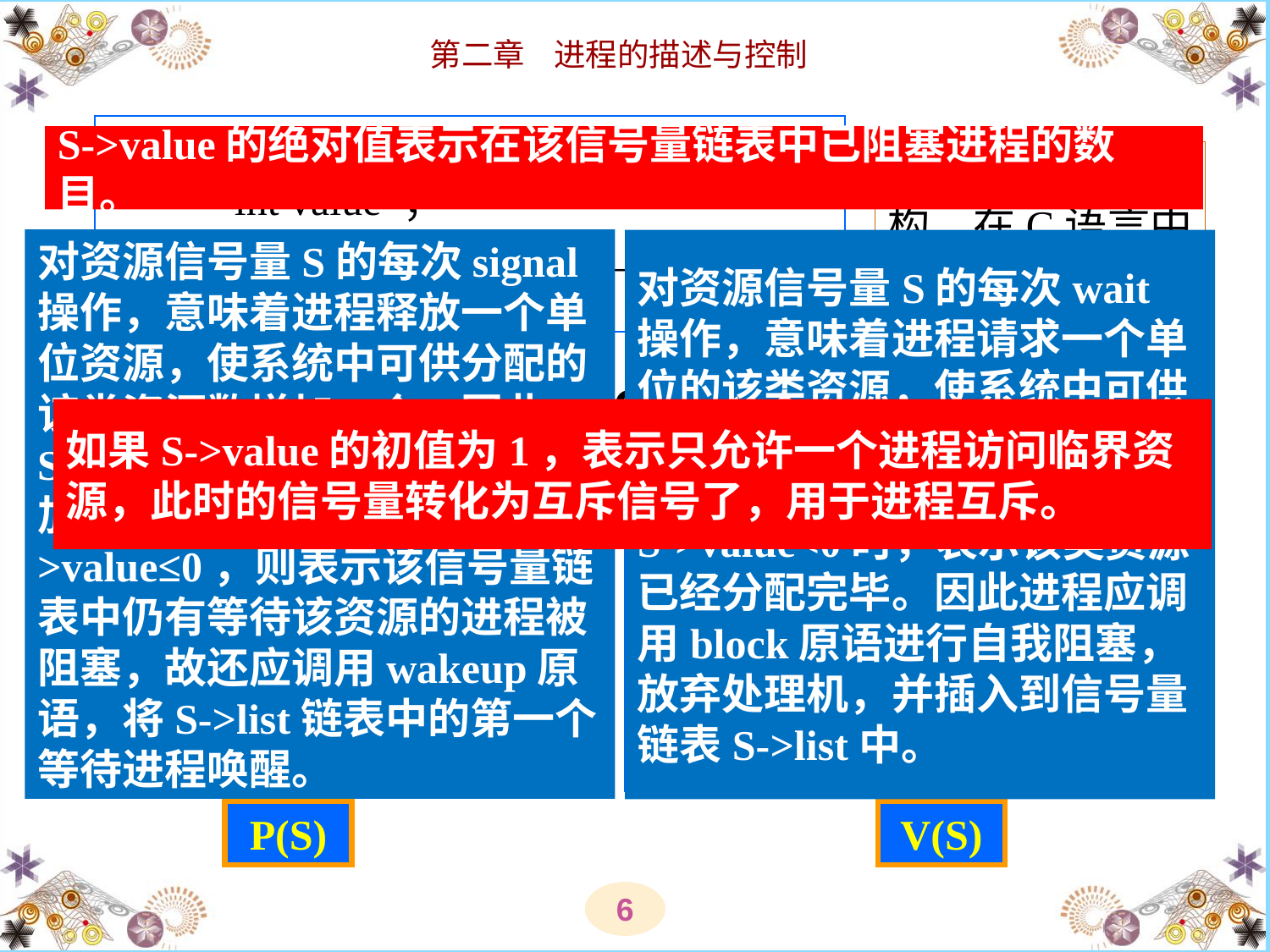

typedef  struct{
	int value ；
	struct process_control_block *list
} semaphore ；
S->value的绝对值表示在该信号量链表中已阻塞进程的数目。
记录型数据结构，在C语言中为结构型数据结构。
对资源信号量S的每次signal操作，意味着进程释放一个单位资源，使系统中可供分配的该类资源数增加一个，因此
S->value++操作表示资源数目加1。若加1后仍是S->value≤0，则表示该信号量链表中仍有等待该资源的进程被阻塞，故还应调用wakeup原语，将S->list链表中的第一个等待进程唤醒。
对资源信号量S的每次wait操作，意味着进程请求一个单位的该类资源，使系统中可供分配的该类资源数减少一个，因此描述为S->value--；当
S->value<0时，表示该类资源已经分配完毕。因此进程应调用block原语进行自我阻塞，放弃处理机，并插入到信号量链表S->list中。
wait和signal操作可用C/C++语言描述如下：
如果S->value的初值为1，表示只允许一个进程访问临界资源，此时的信号量转化为互斥信号了，用于进程互斥。
wait (semaphore  *S){
 S->value -- ;
 if (S->value <0 )
   block (S->list) ;
   /* 让权等待 */
}
signal (semaphore  *S){
 S->value ++ ;
 if (S->value <=0 )
   wakeup (S->list) ;
/*唤醒第一个等待的进程 */
}
P(S)
V(S)